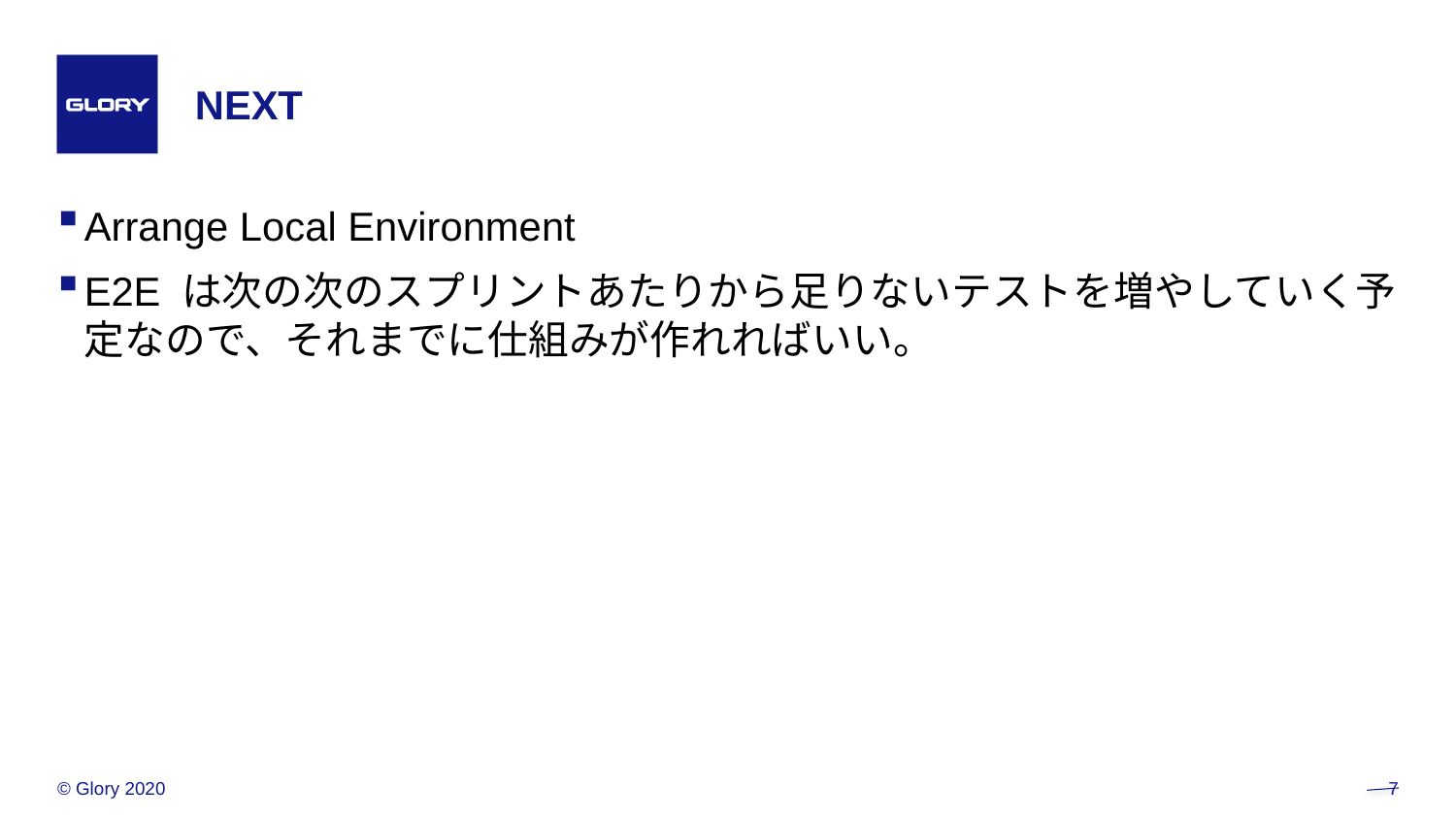

# Next
Arrange Local Environment
E2E は次の次のスプリントあたりから足りないテストを増やしていく予定なので、それまでに仕組みが作れればいい。
© Glory 2020
7